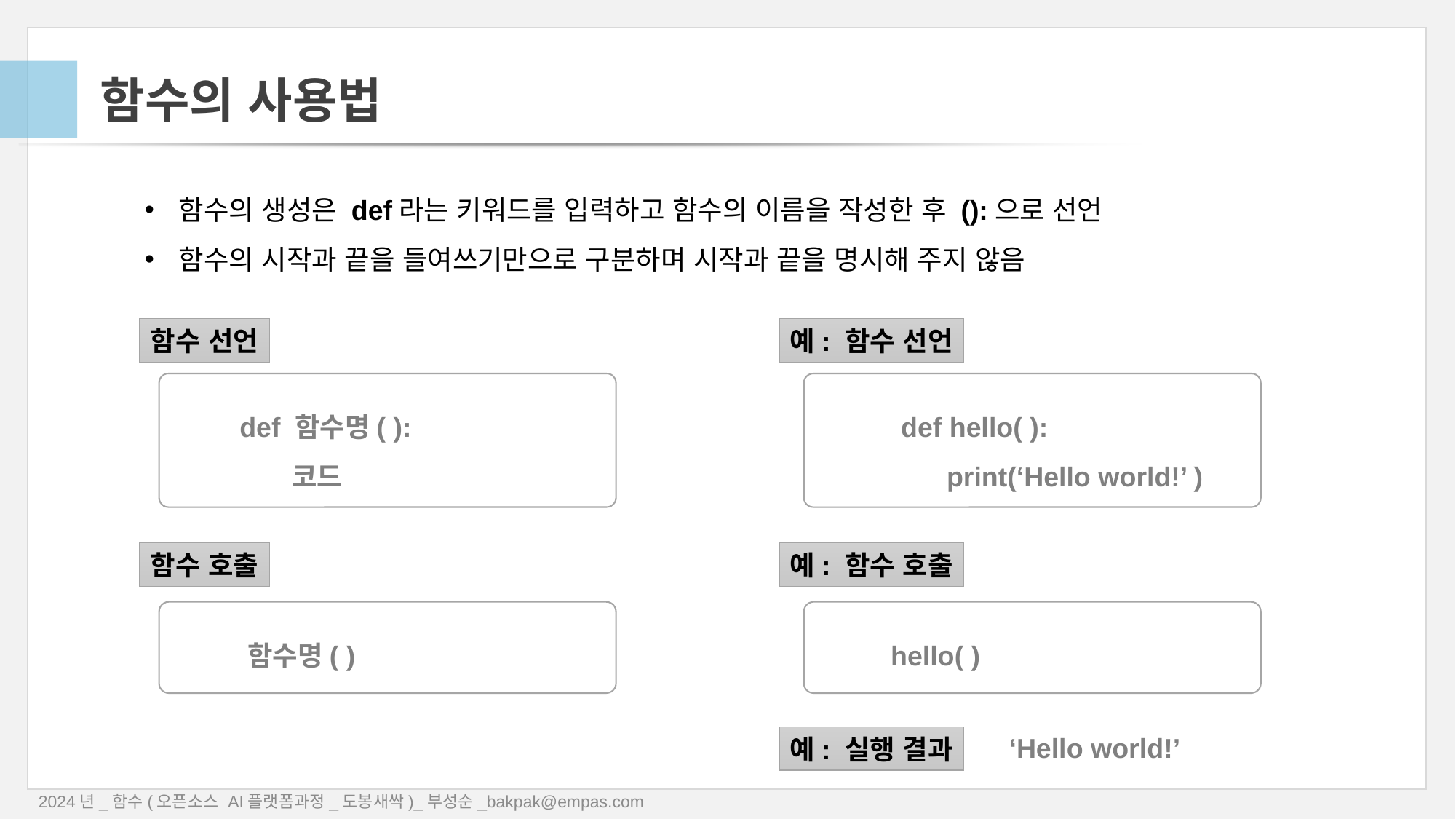

# 함수의 사용법
함수의 생성은 def라는 키워드를 입력하고 함수의 이름을 작성한 후 ():으로 선언
함수의 시작과 끝을 들여쓰기만으로 구분하며 시작과 끝을 명시해 주지 않음
함수 선언
예: 함수 선언

def 함수명( ):
      코드
def hello( ):
      print(‘Hello world!’ )
함수 호출
예: 함수 호출

함수명( )
hello( )
‘Hello world!’
예: 실행 결과
2024년_함수(오픈소스 AI플랫폼과정_도봉새싹)_부성순_bakpak@empas.com